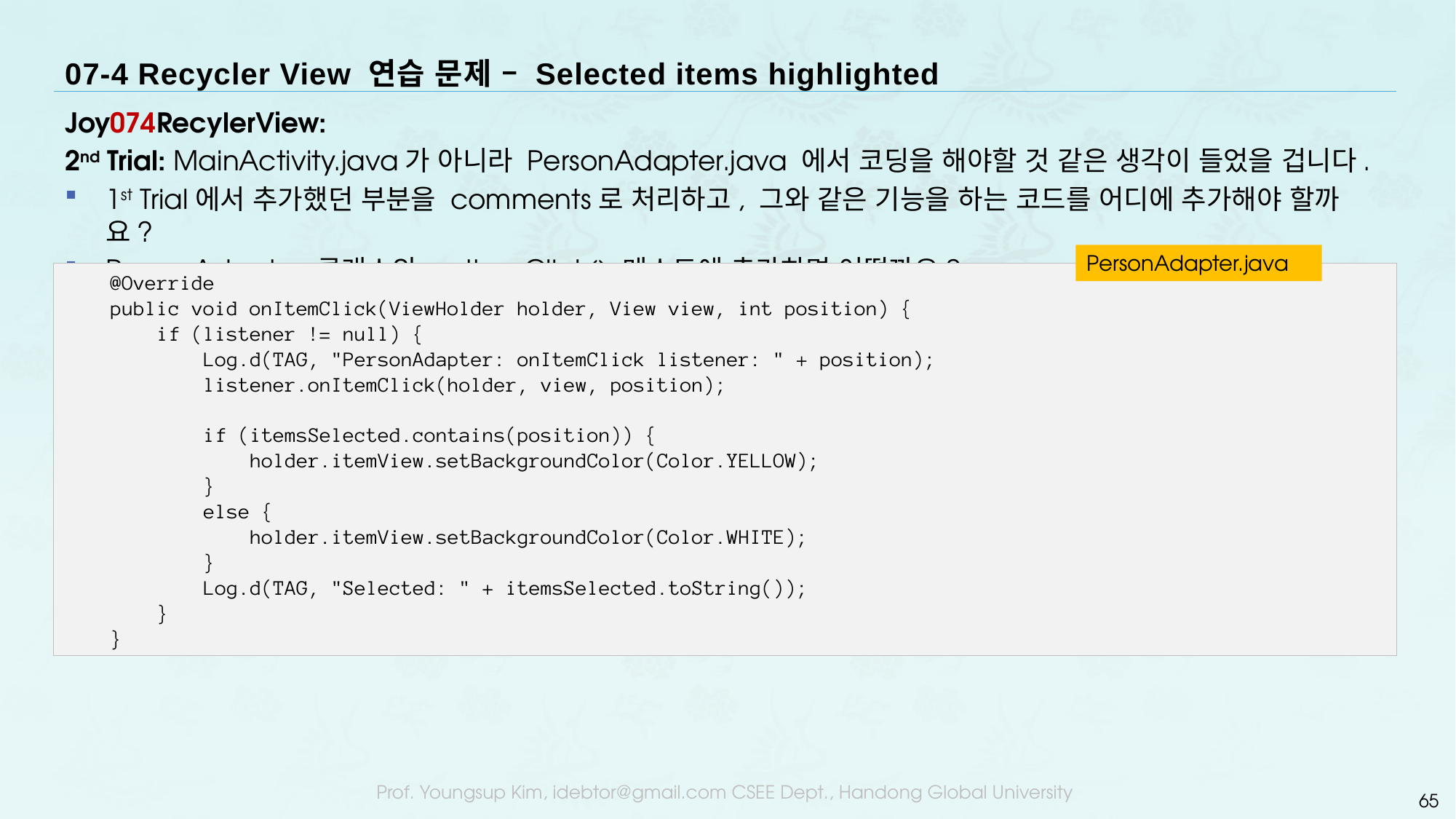

# 07-4 Recycler View 연습 문제 – Selected items highlighted
Joy074RecylerView:
2nd Trial: MainActivity.java가 아니라 PersonAdapter.java 에서 코딩을 해야할 것 같은 생각이 들었을 겁니다.
1st Trial에서 추가했던 부분을 comments로 처리하고, 그와 같은 기능을 하는 코드를 어디에 추가해야 할까요?
PersonAdapter 클래스의 onItemClick() 메소드에 추가하면 어떨까요?

PersonAdapter.java
    @Override
    public void onItemClick(ViewHolder holder, View view, int position) {
        if (listener != null) {
            Log.d(TAG, "PersonAdapter: onItemClick listener: " + position);
            listener.onItemClick(holder, view, position);

            if (itemsSelected.contains(position)) {
                holder.itemView.setBackgroundColor(Color.YELLOW);
            }
            else {
                holder.itemView.setBackgroundColor(Color.WHITE);
            }
            Log.d(TAG, "Selected: " + itemsSelected.toString());
        }
    }
65